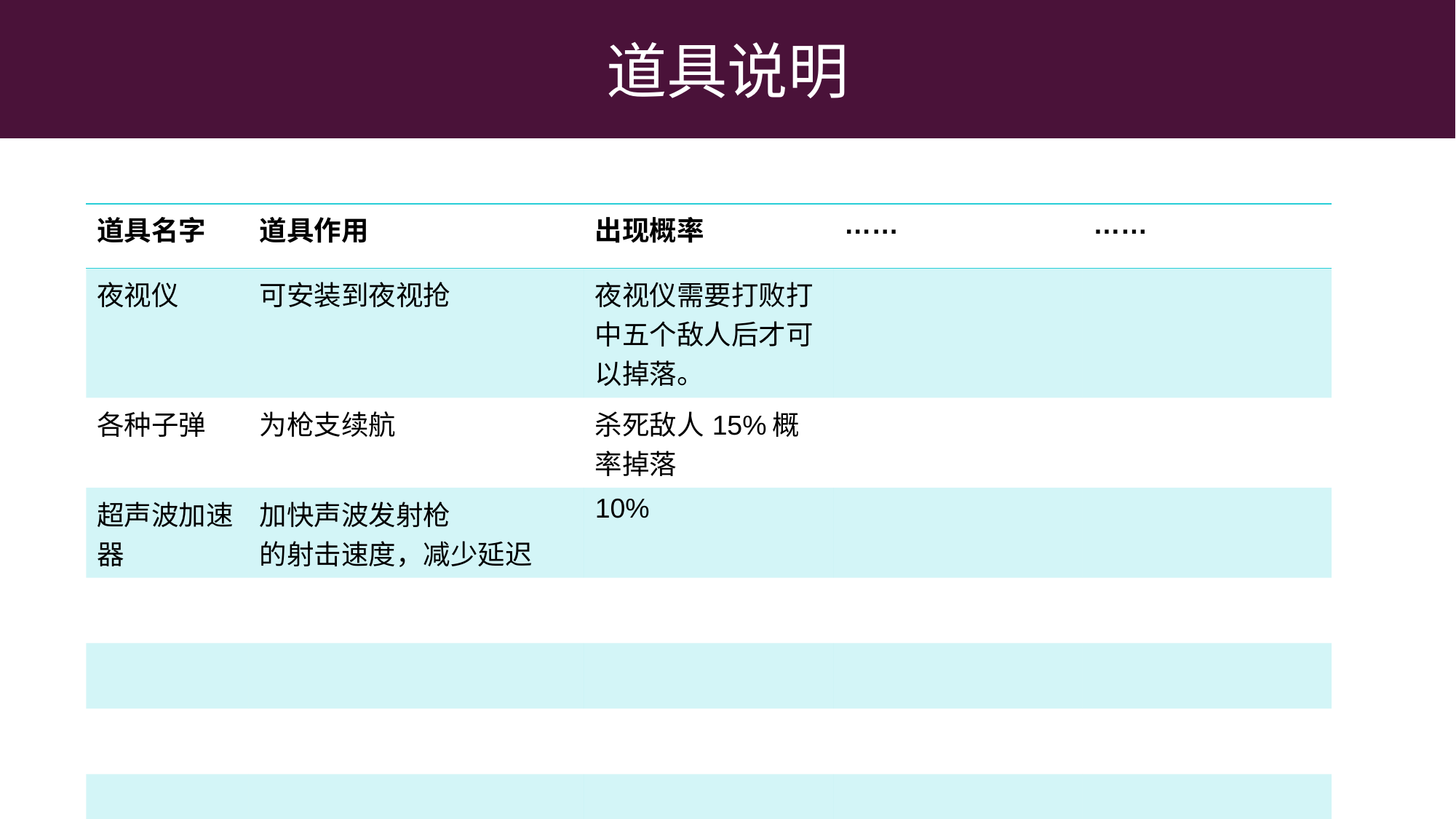

道具说明
| 道具名字 | 道具作用 | 出现概率 | …… | …… |
| --- | --- | --- | --- | --- |
| 夜视仪 | 可安装到夜视抢 | 夜视仪需要打败打中五个敌人后才可以掉落。 |  |  |
| 各种子弹 | 为枪支续航 | 杀死敌人15%概率掉落 |  |  |
| 超声波加速器 | 加快声波发射枪 的射击速度，减少延迟 | 10% |  |  |
|  |  |  |  |  |
|  |  |  |  |  |
|  |  |  |  |  |
|  |  |  |  |  |